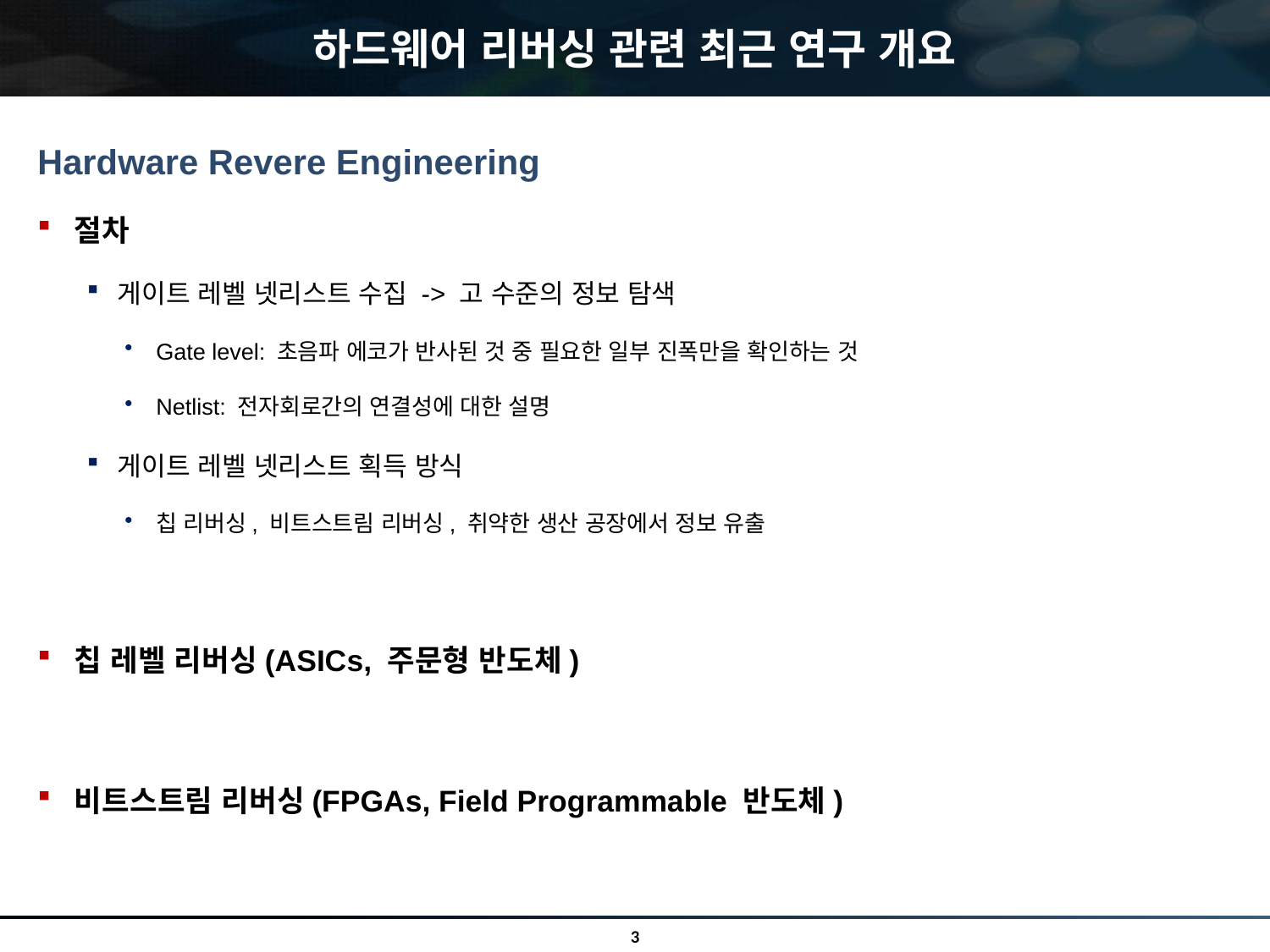

# 하드웨어 리버싱 관련 최근 연구 개요
Hardware Revere Engineering
절차
게이트 레벨 넷리스트 수집 -> 고 수준의 정보 탐색
Gate level: 초음파 에코가 반사된 것 중 필요한 일부 진폭만을 확인하는 것
Netlist: 전자회로간의 연결성에 대한 설명
게이트 레벨 넷리스트 획득 방식
칩 리버싱, 비트스트림 리버싱, 취약한 생산 공장에서 정보 유출

칩 레벨 리버싱(ASICs, 주문형 반도체)

비트스트림 리버싱(FPGAs, Field Programmable 반도체)